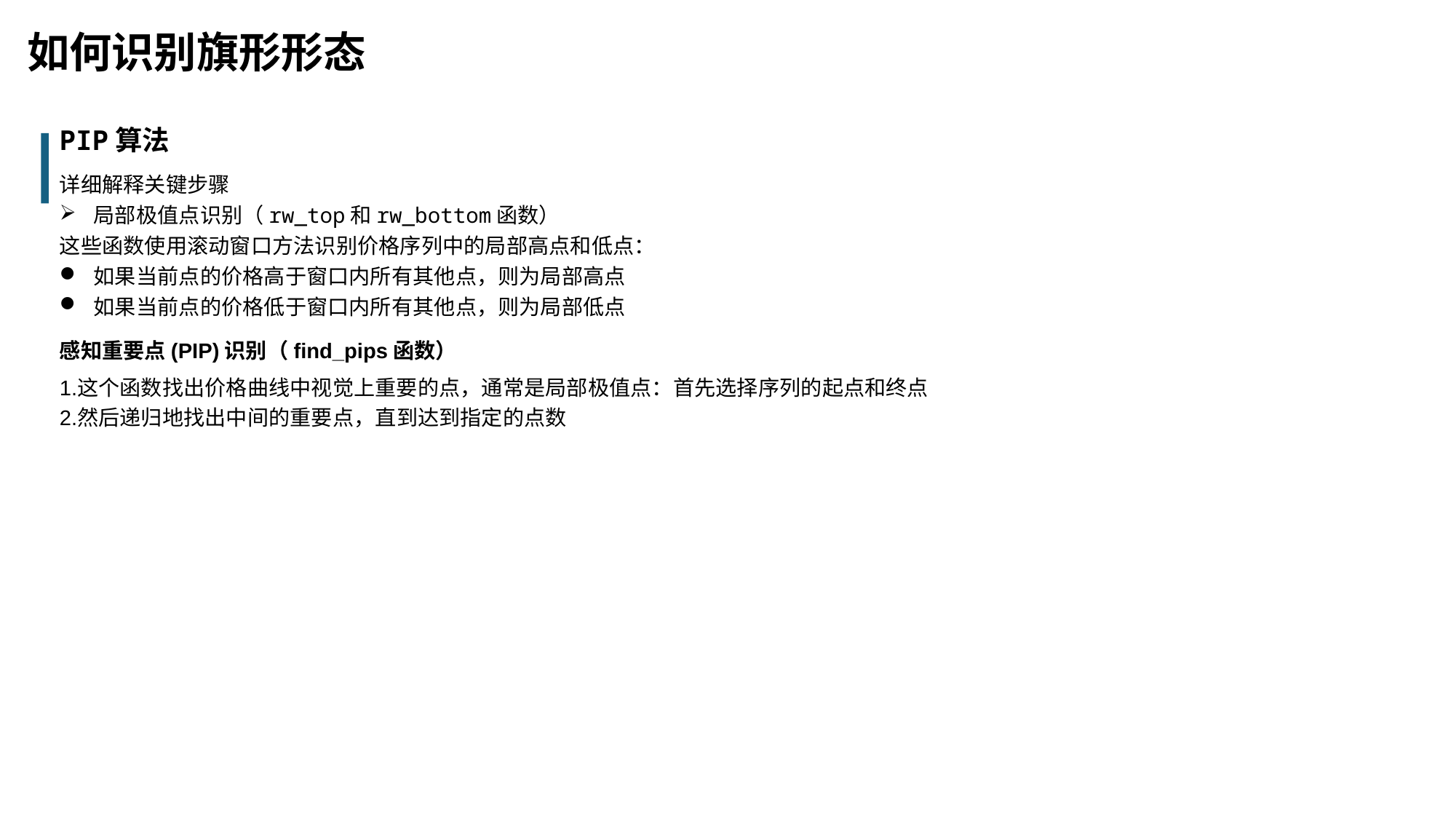

如何识别旗形形态
PIP算法

详细解释关键步骤
局部极值点识别（rw_top和rw_bottom函数）
这些函数使用滚动窗口方法识别价格序列中的局部高点和低点：
如果当前点的价格高于窗口内所有其他点，则为局部高点
如果当前点的价格低于窗口内所有其他点，则为局部低点
感知重要点(PIP)识别（find_pips函数）
这个函数找出价格曲线中视觉上重要的点，通常是局部极值点：首先选择序列的起点和终点
然后递归地找出中间的重要点，直到达到指定的点数